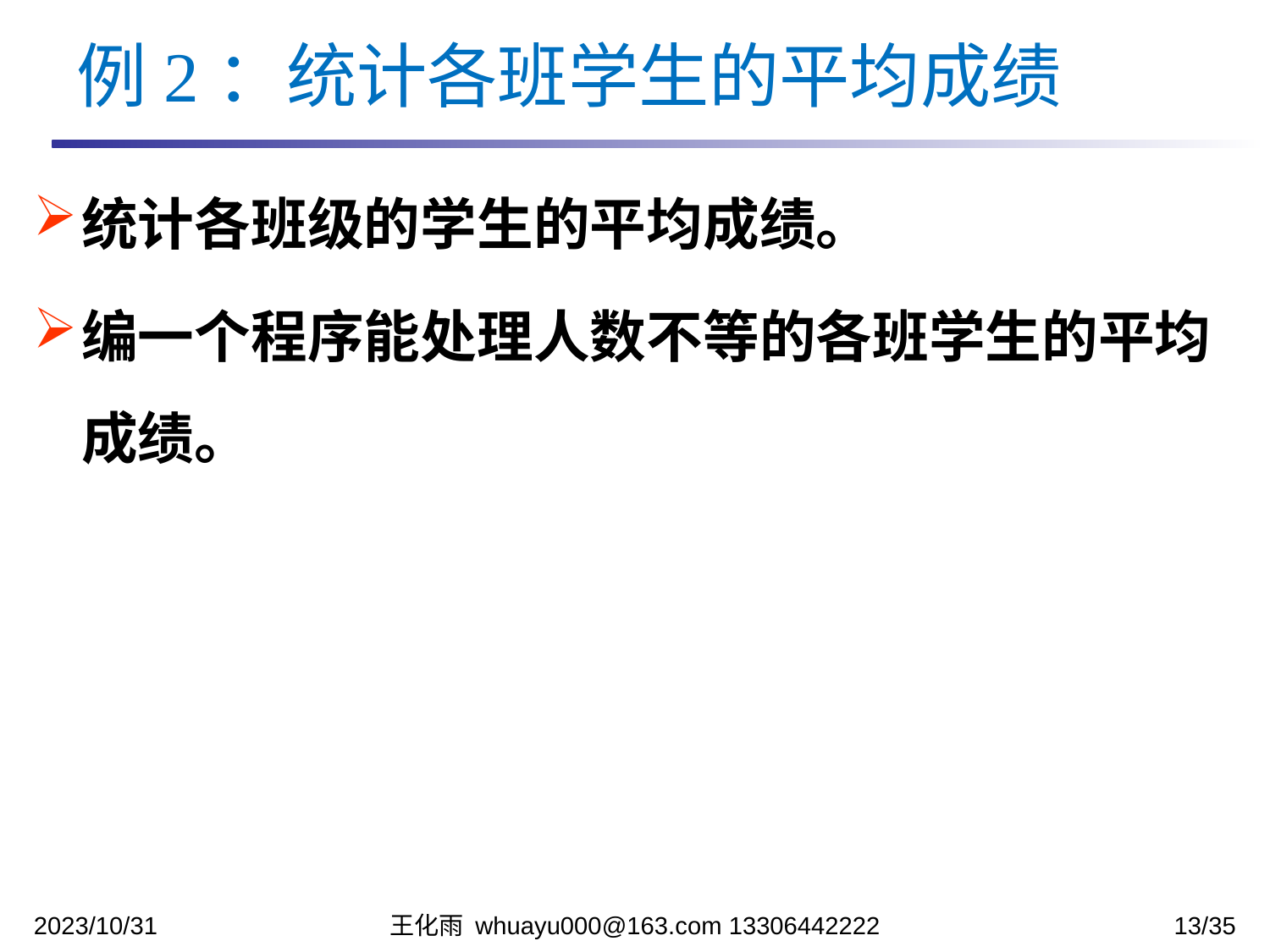

例2：统计各班学生的平均成绩
统计各班级的学生的平均成绩。
编一个程序能处理人数不等的各班学生的平均成绩。
2023/10/31
王化雨 whuayu000@163.com 13306442222
13/35